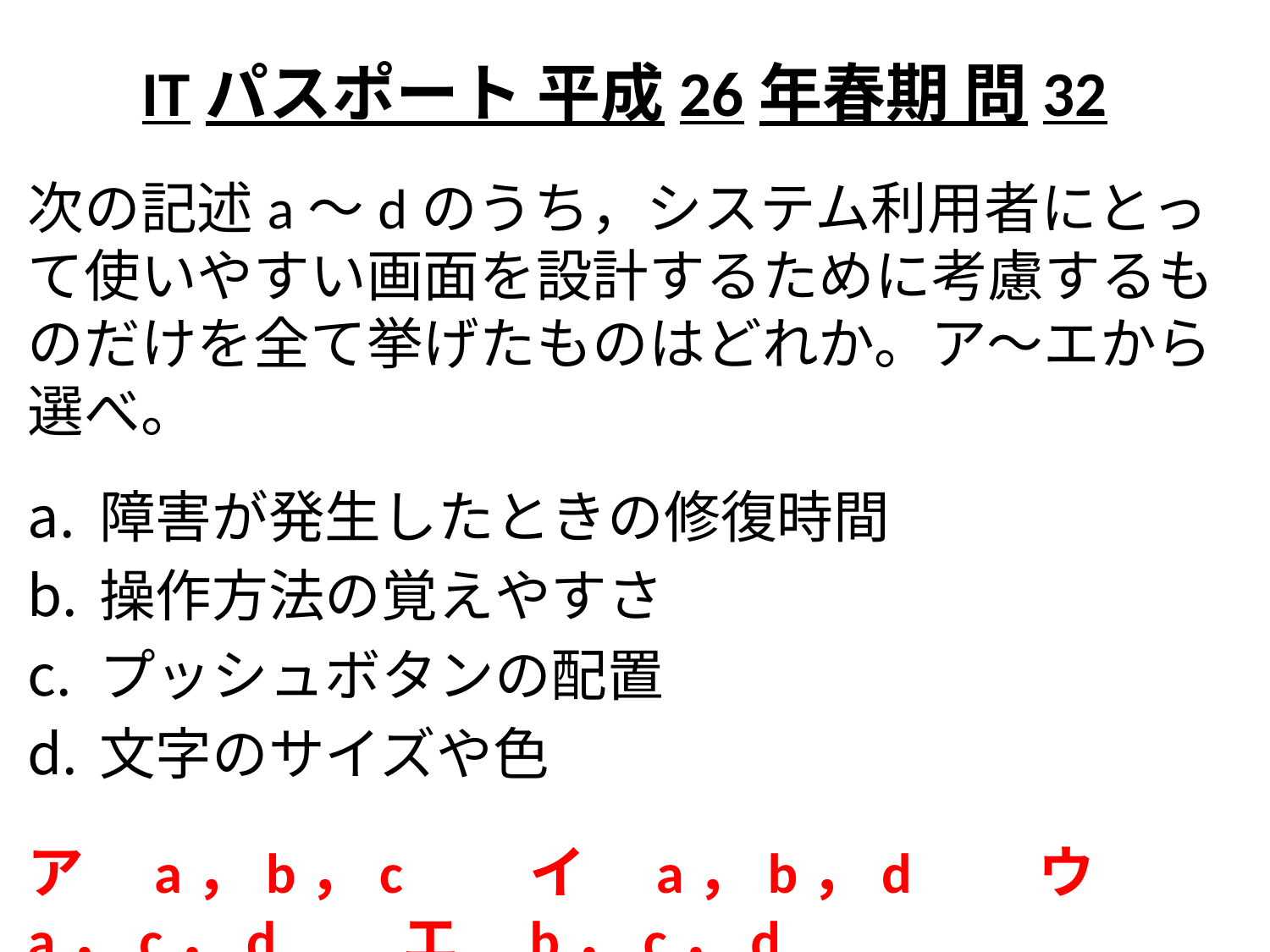

# ITパスポート 平成26年春期 問32
次の記述a～dのうち，システム利用者にとって使いやすい画面を設計するために考慮するものだけを全て挙げたものはどれか。ア～エから選べ。

障害が発生したときの修復時間
操作方法の覚えやすさ
プッシュボタンの配置
文字のサイズや色

ア　a，b，c　　イ　a，b，d　　ウ　a，c，d　　エ　b，c，d